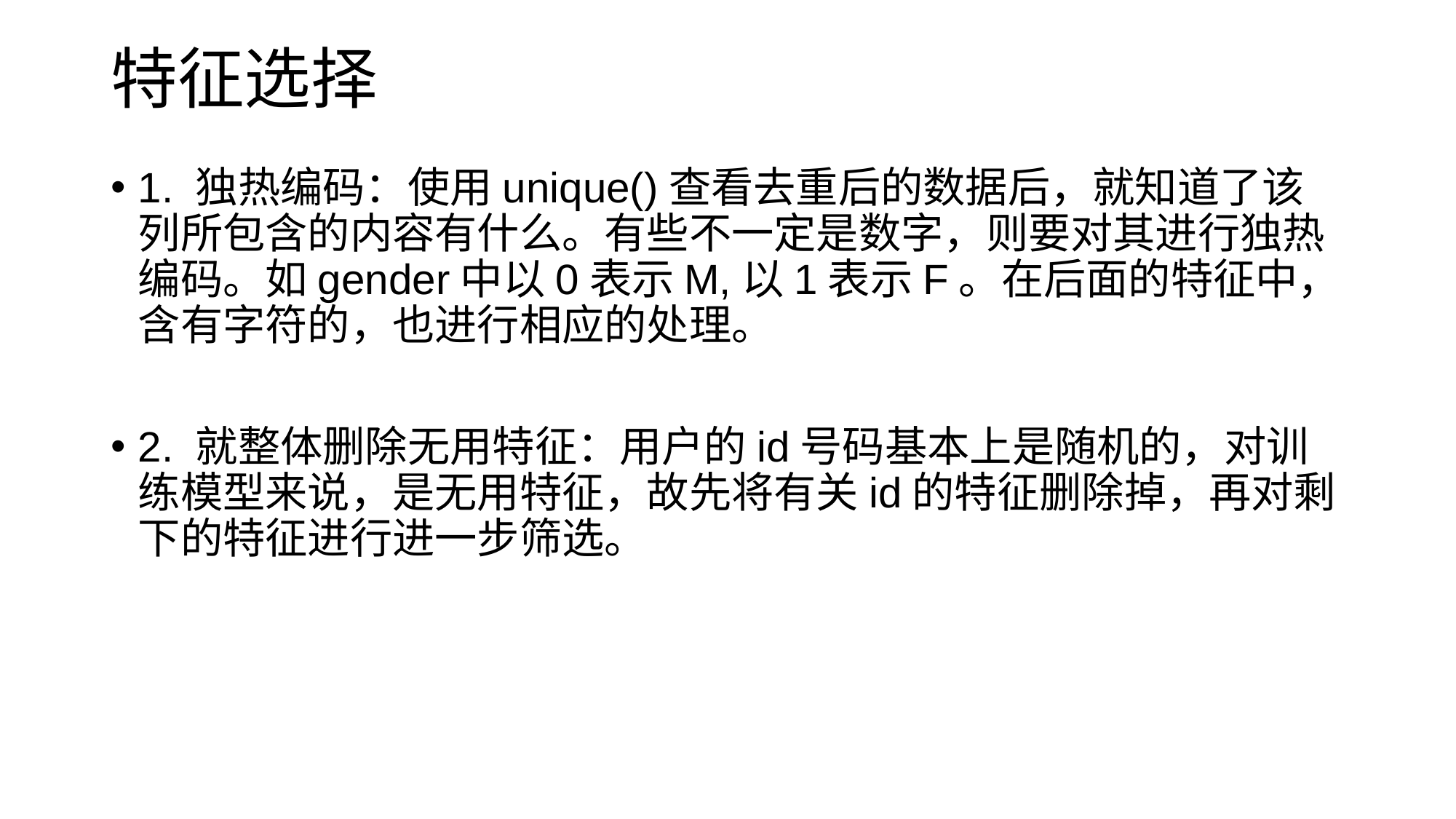

# 特征选择
1. 独热编码：使用unique()查看去重后的数据后，就知道了该列所包含的内容有什么。有些不一定是数字，则要对其进行独热编码。如gender中以0表示M,以1表示F。在后面的特征中，含有字符的，也进行相应的处理。

2. 就整体删除无用特征：用户的id号码基本上是随机的，对训练模型来说，是无用特征，故先将有关id的特征删除掉，再对剩下的特征进行进一步筛选。